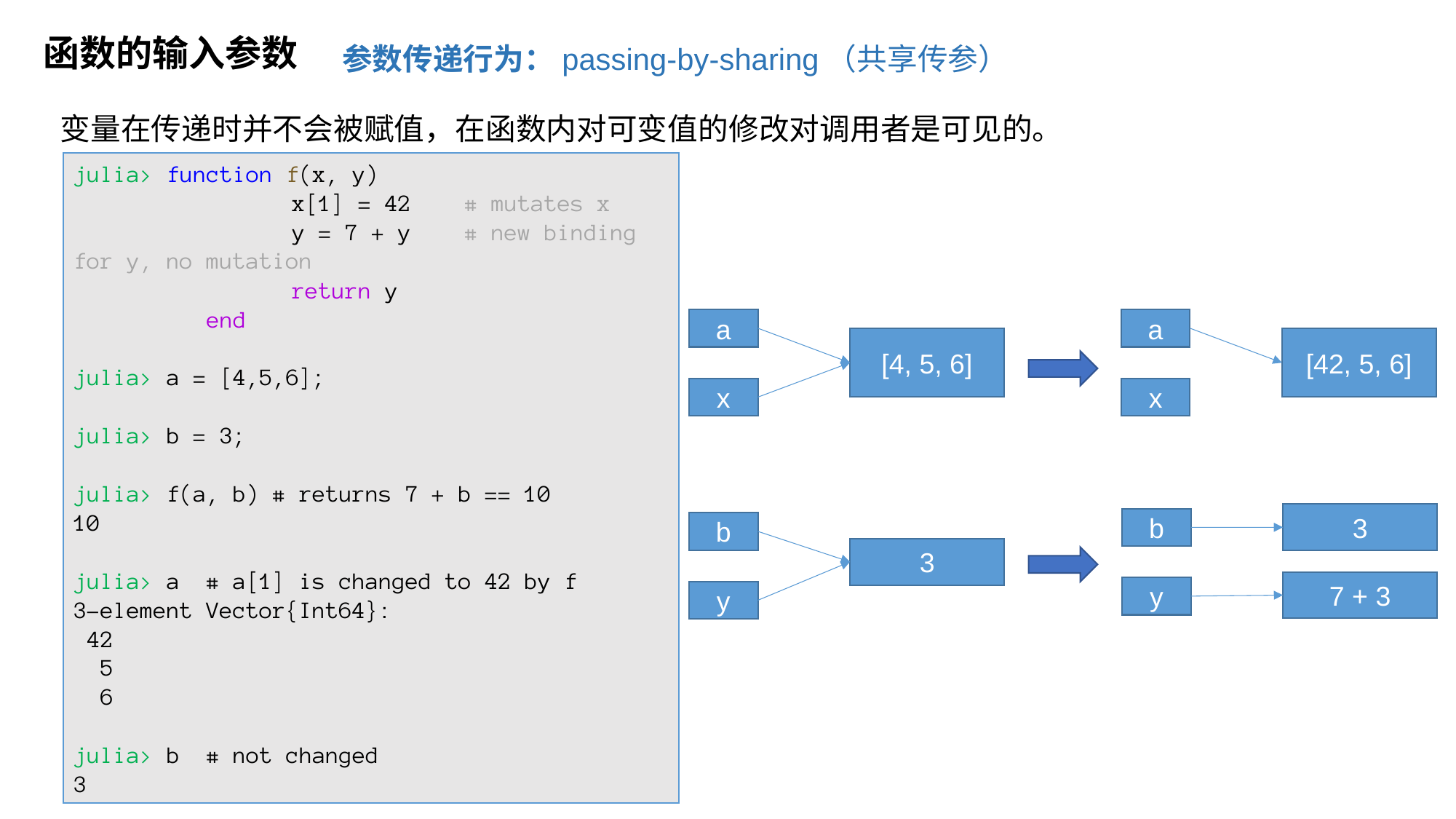

函数的输入参数
参数传递行为：passing-by-sharing（共享传参）
变量在传递时并不会被赋值，在函数内对可变值的修改对调用者是可见的。
julia> function f(x, y)
          	x[1] = 42    # mutates x
          	y = 7 + y    # new binding for y, no mutation
          	return y
          end

julia> a = [4,5,6];

julia> b = 3;

julia> f(a, b) # returns 7 + b == 10
10

julia> a  # a[1] is changed to 42 by f
3-element Vector{Int64}:
 42
  5
  6

julia> b  # not changed
3
a
[4, 5, 6]
x
a
[42, 5, 6]
x

3
b
7 + 3
y
b
3
y